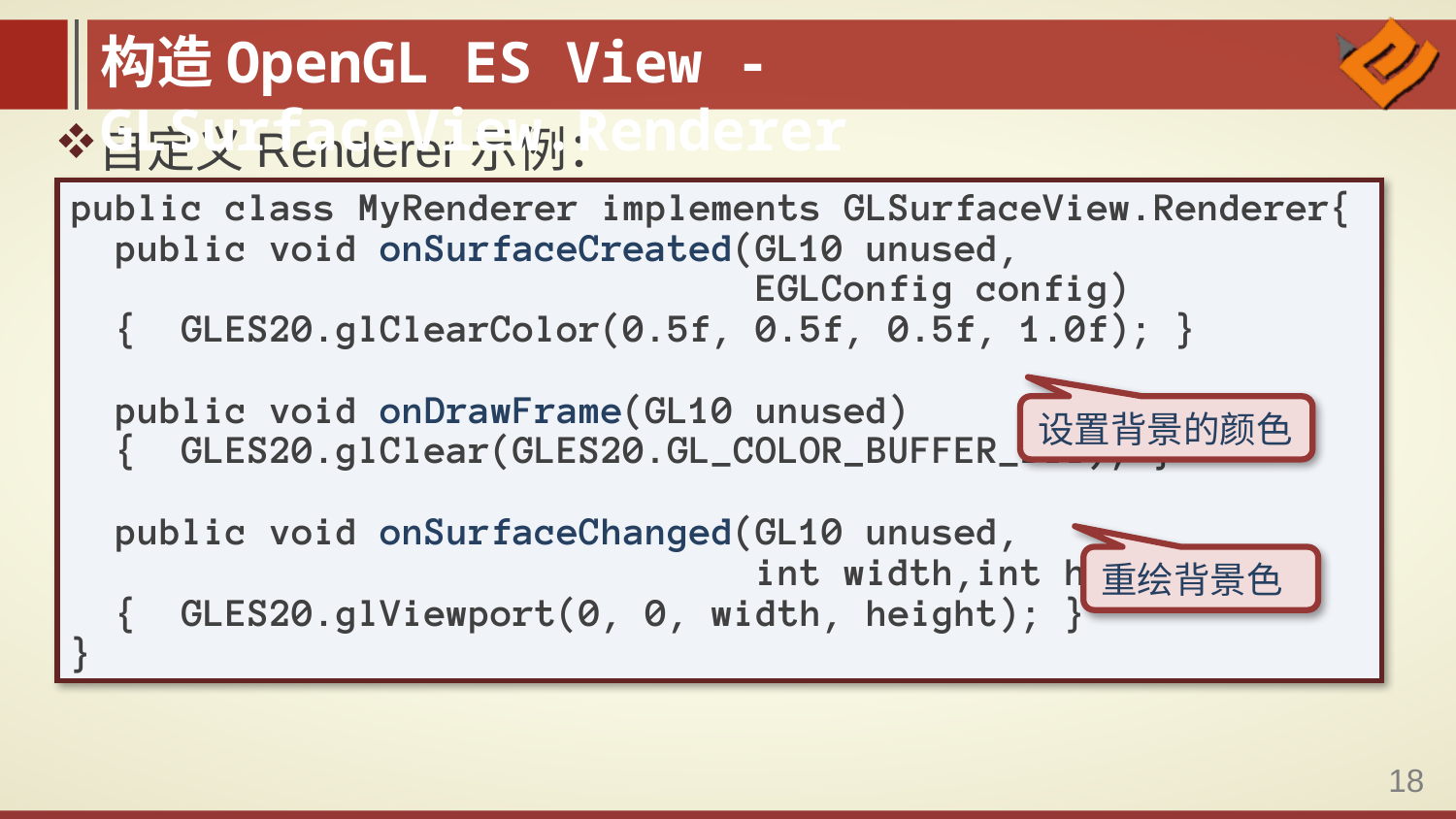

构造OpenGL ES View - GLSurfaceView.Renderer
自定义Renderer示例：
| public class MyRenderer implements GLSurfaceView.Renderer{ public void onSurfaceCreated(GL10 unused, EGLConfig config) { GLES20.glClearColor(0.5f, 0.5f, 0.5f, 1.0f); } public void onDrawFrame(GL10 unused) { GLES20.glClear(GLES20.GL\_COLOR\_BUFFER\_BIT); } public void onSurfaceChanged(GL10 unused, int width,int height) { GLES20.glViewport(0, 0, width, height); } } |
| --- |
设置背景的颜色
重绘背景色